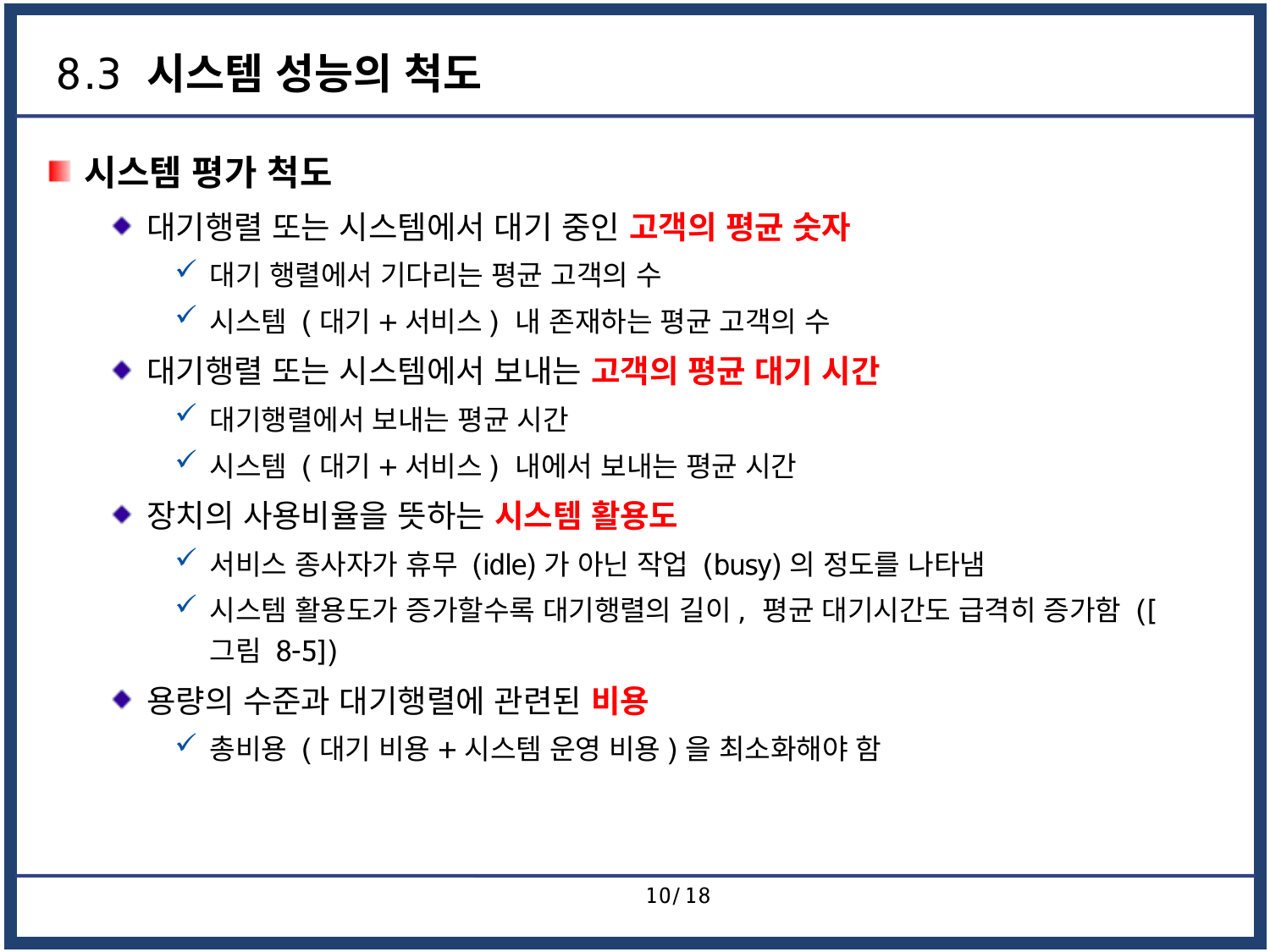

# 8.3 시스템 성능의 척도
시스템 평가 척도
대기행렬 또는 시스템에서 대기 중인 고객의 평균 숫자
대기 행렬에서 기다리는 평균 고객의 수
시스템 (대기+서비스) 내 존재하는 평균 고객의 수
대기행렬 또는 시스템에서 보내는 고객의 평균 대기 시간
대기행렬에서 보내는 평균 시간
시스템 (대기+서비스) 내에서 보내는 평균 시간
장치의 사용비율을 뜻하는 시스템 활용도
서비스 종사자가 휴무 (idle)가 아닌 작업 (busy)의 정도를 나타냄
시스템 활용도가 증가할수록 대기행렬의 길이, 평균 대기시간도 급격히 증가함 ([그림 8-5])
용량의 수준과 대기행렬에 관련된 비용
총비용 (대기 비용+시스템 운영 비용)을 최소화해야 함